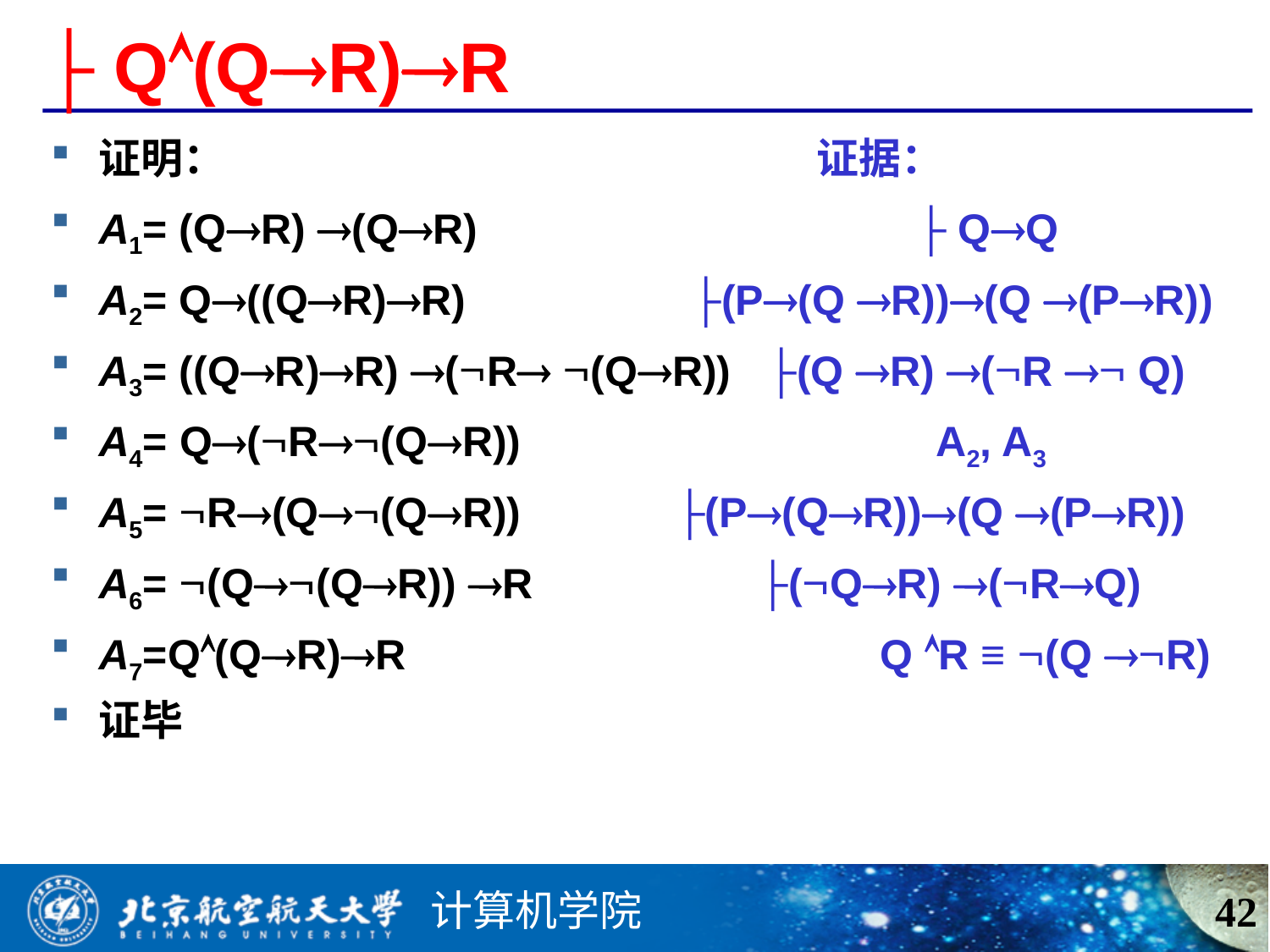

# ├ Q∧(Q→R)→R
证明：                                                              证据：
A1= (Q→R) →(Q→R)                                     ├ Q→Q
A2= Q→((Q→R)→R)                   ├(P→(Q →R))→(Q →(P→R))
A3= ((Q→R)→R) →(¬R→ ¬(Q→R))   ├(Q →R) →(¬R →¬ Q)
A4= Q→(¬R→¬(Q→R))                                   A2, A3
A5= ¬R→(Q→¬(Q→R))             ├(P→(Q→R))→(Q →(P→R))
A6= ¬(Q→¬(Q→R)) →R                   ├(¬Q→R) →(¬R→Q)
A7=Q∧(Q→R)→R                                        Q ∧R ≡ ¬(Q →¬R)
证毕